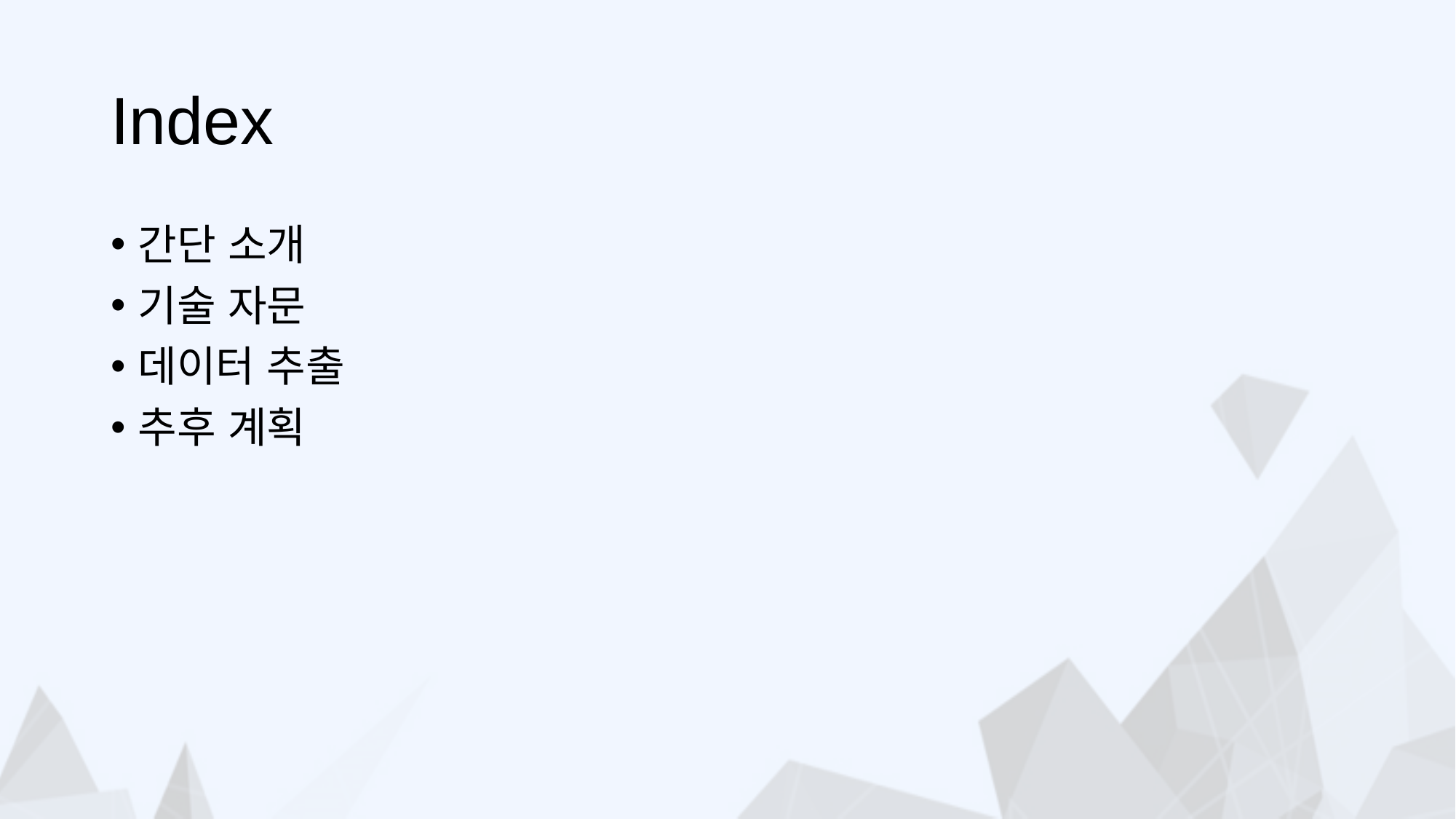

# Index
간단 소개
기술 자문
데이터 추출
추후 계획